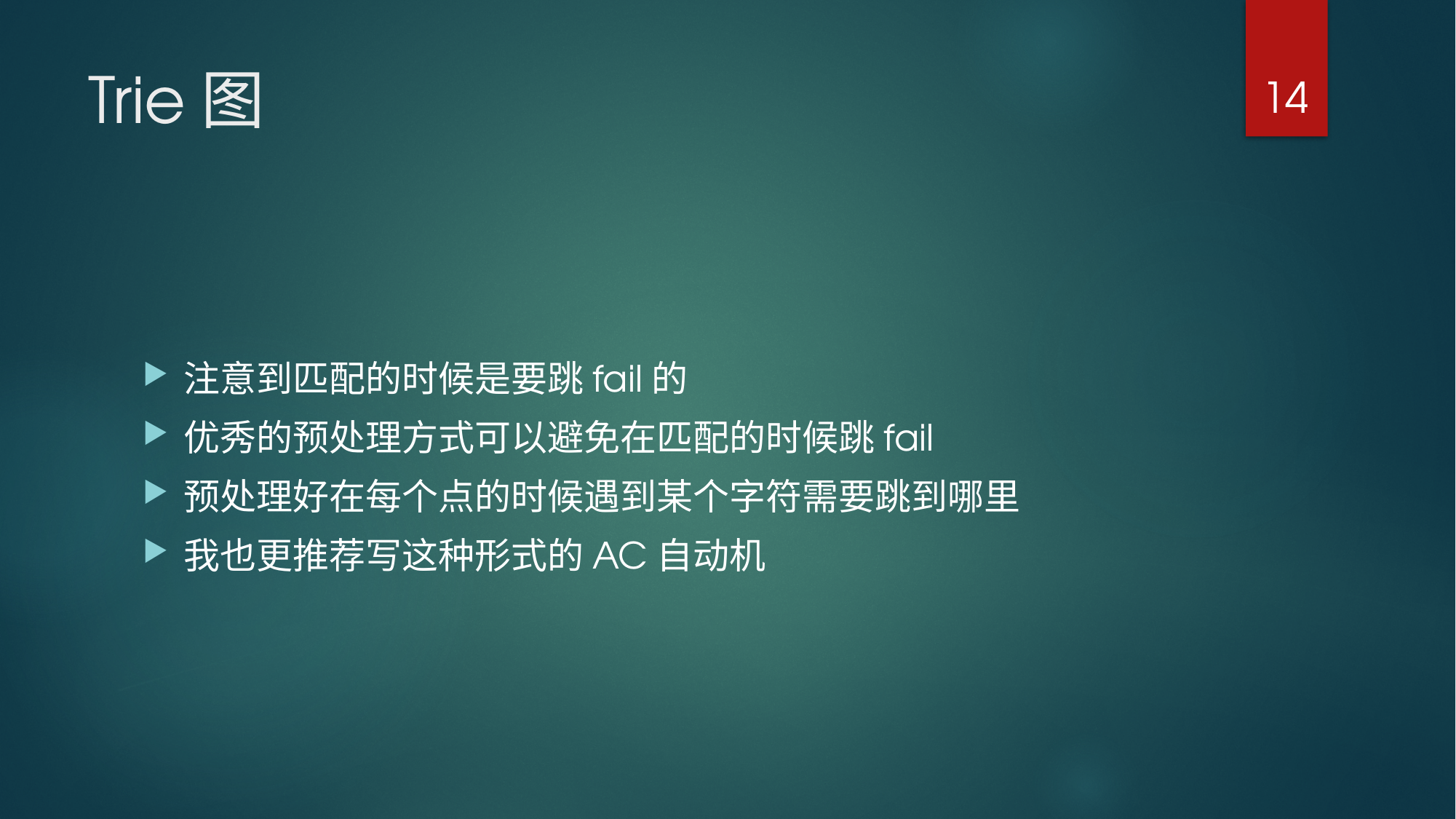

14
# Trie图
注意到匹配的时候是要跳fail的
优秀的预处理方式可以避免在匹配的时候跳fail
预处理好在每个点的时候遇到某个字符需要跳到哪里
我也更推荐写这种形式的AC自动机